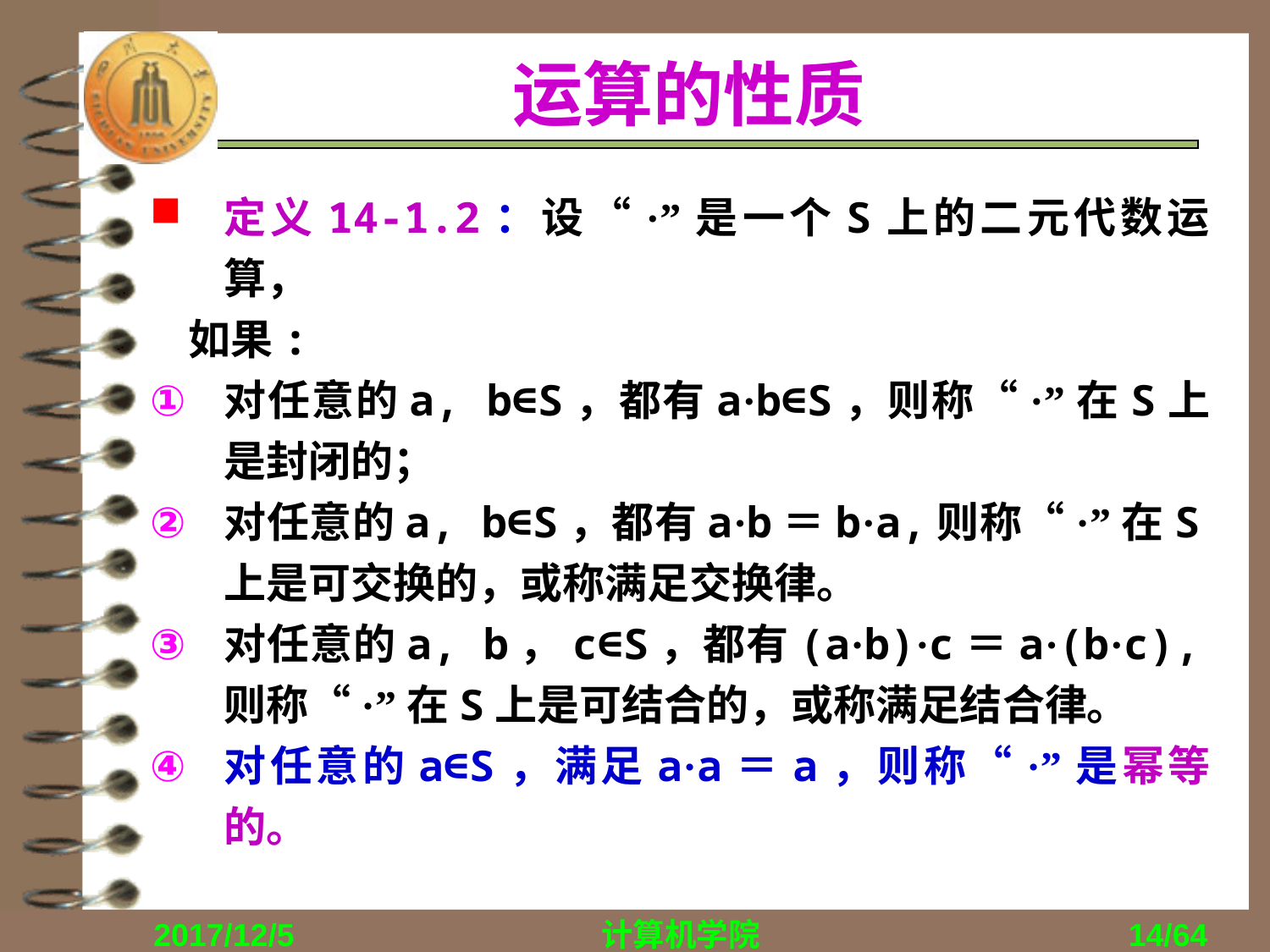

# 运算的性质
定义14-1.2：设“·”是一个S上的二元代数运算，
   如果:
对任意的a, b∈S，都有a·b∈S，则称“·”在S上是封闭的；
对任意的a, b∈S，都有a·b＝b·a,则称“·”在S上是可交换的，或称满足交换律。
对任意的a, b，c∈S，都有(a·b)·c＝a·(b·c),则称“·”在S上是可结合的，或称满足结合律。
对任意的a∈S，满足a·a＝a，则称“·”是幂等的。

2017/12/5
计算机学院
14/64